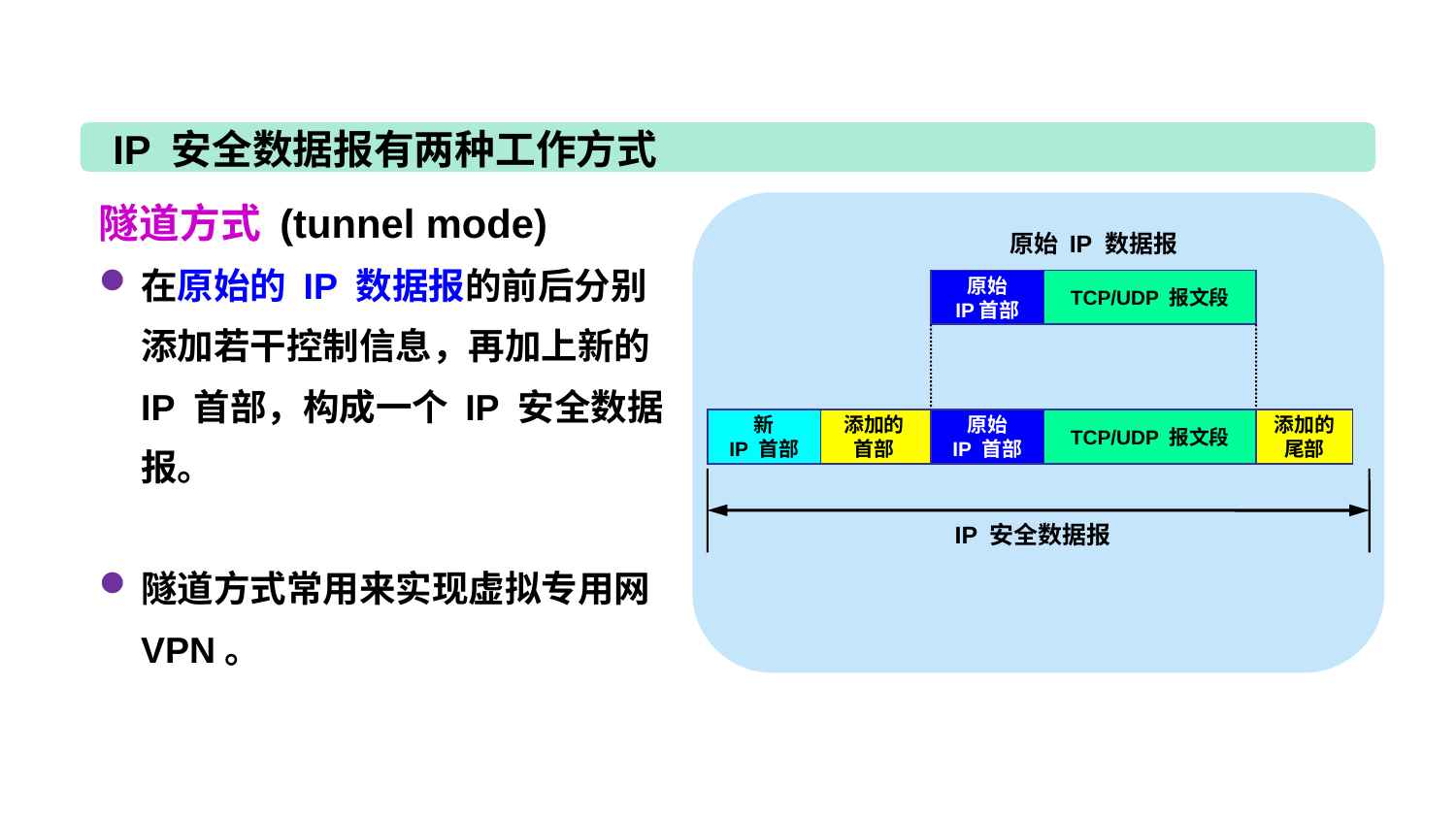

IP 安全数据报有两种工作方式

隧道方式 (tunnel mode)
在原始的 IP 数据报的前后分别添加若干控制信息，再加上新的 IP 首部，构成一个 IP 安全数据报。

隧道方式常用来实现虚拟专用网 VPN。

原始 IP 数据报
原始
IP首部
TCP/UDP 报文段

添加的
首部
原始
IP 首部
TCP/UDP 报文段
添加的
尾部

IP 安全数据报
新
IP 首部
72